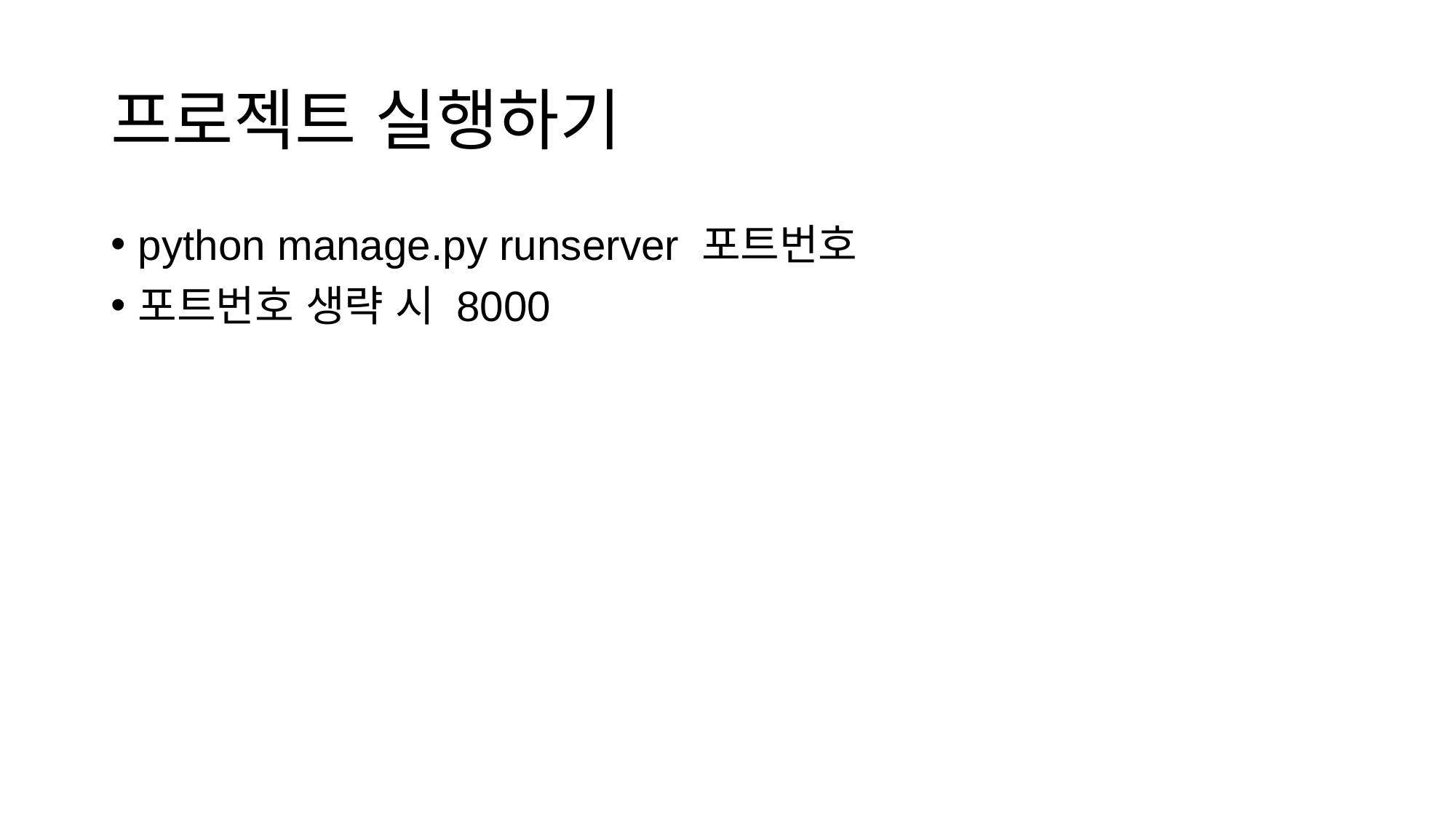

# 프로젝트 실행하기
python manage.py runserver 포트번호
포트번호 생략 시 8000